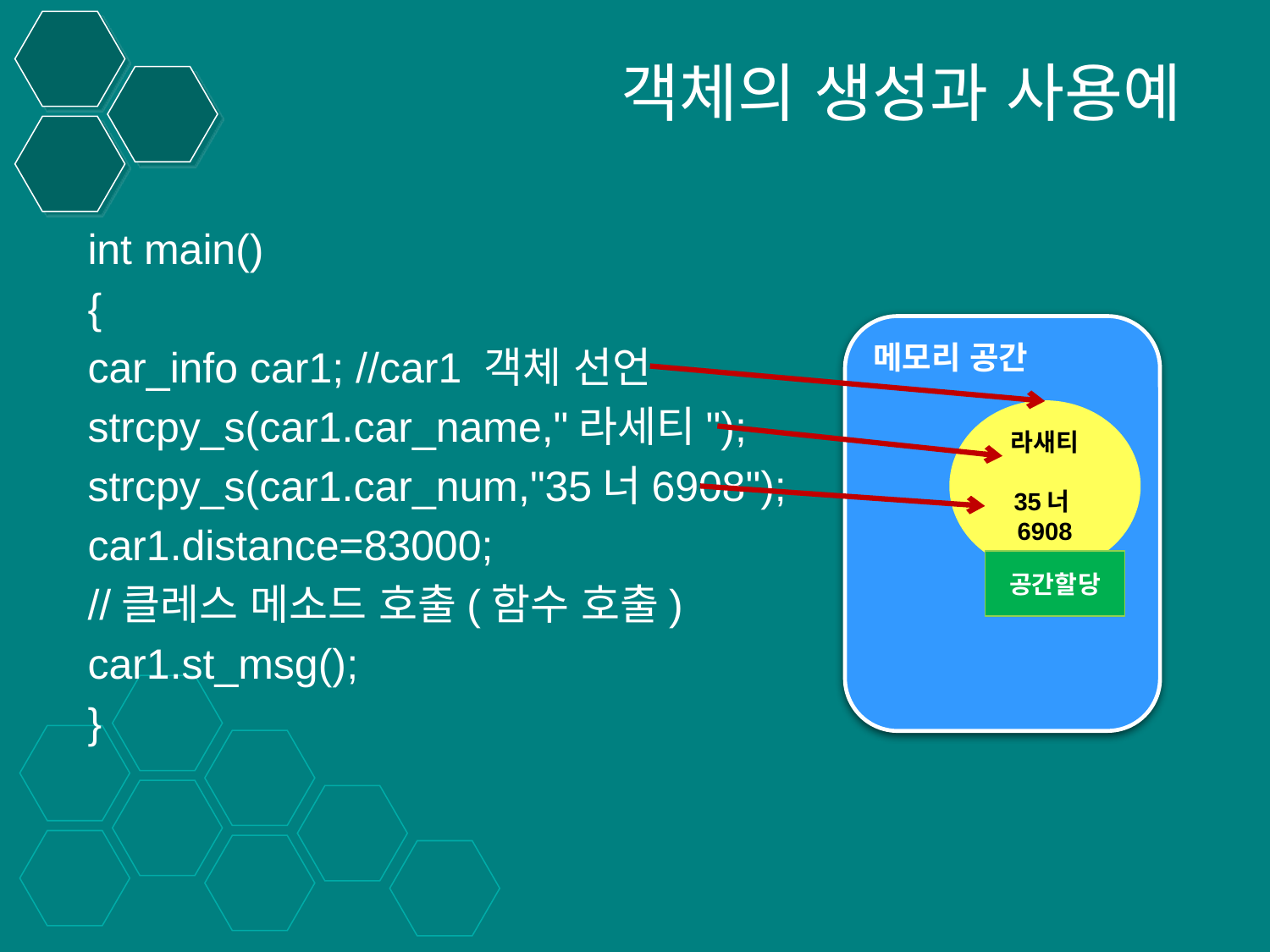

객체의 생성과 사용예
int main()
{
car_info car1; //car1 객체 선언
strcpy_s(car1.car_name,"라세티");
strcpy_s(car1.car_num,"35너6908");
car1.distance=83000;
//클레스 메소드 호출(함수 호출)
car1.st_msg();
}
메모리 공간

라새티

35너6908
공간할당